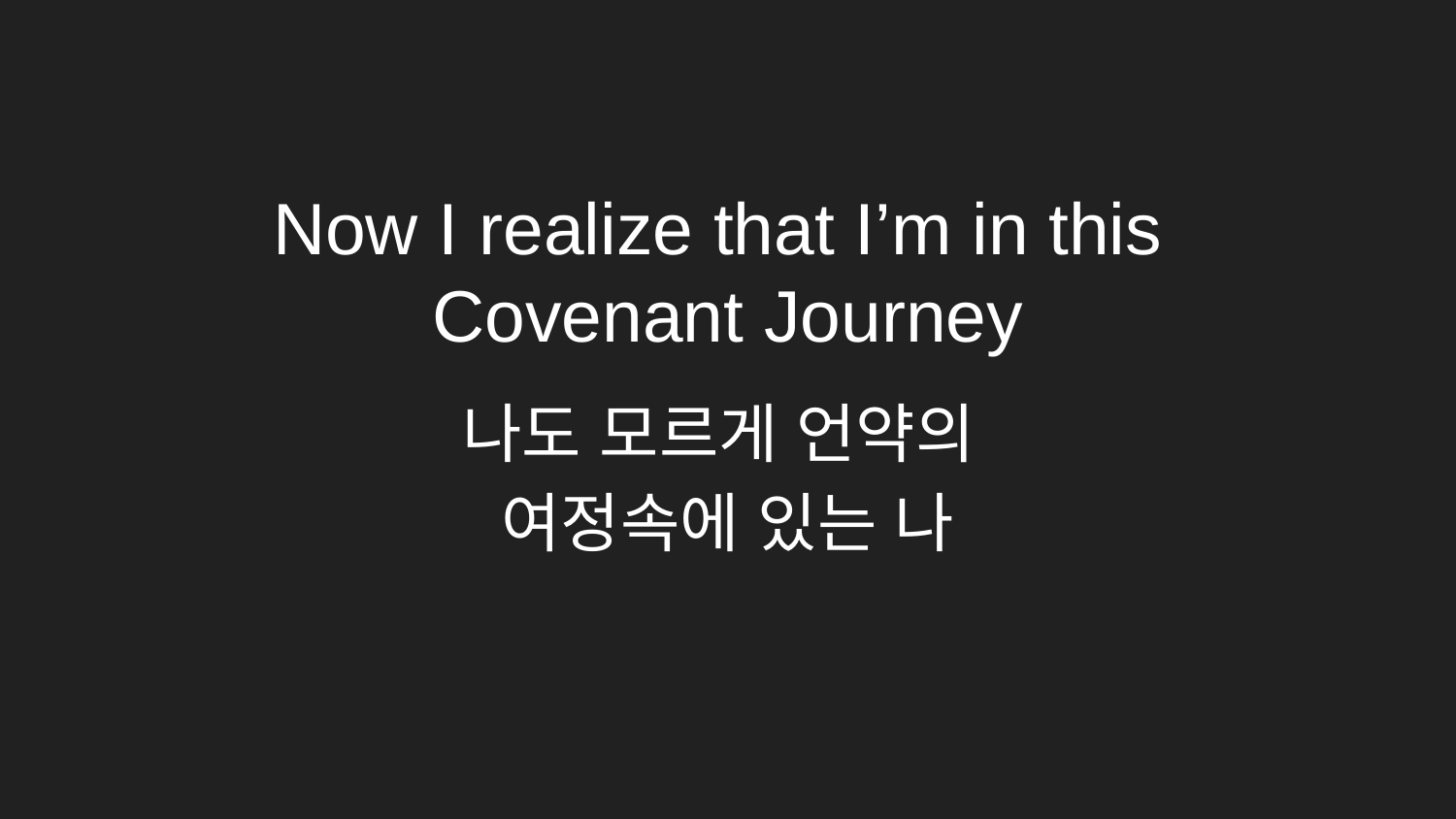

# Now I realize that I’m in this Covenant Journey
나도 모르게 언약의
여정속에 있는 나